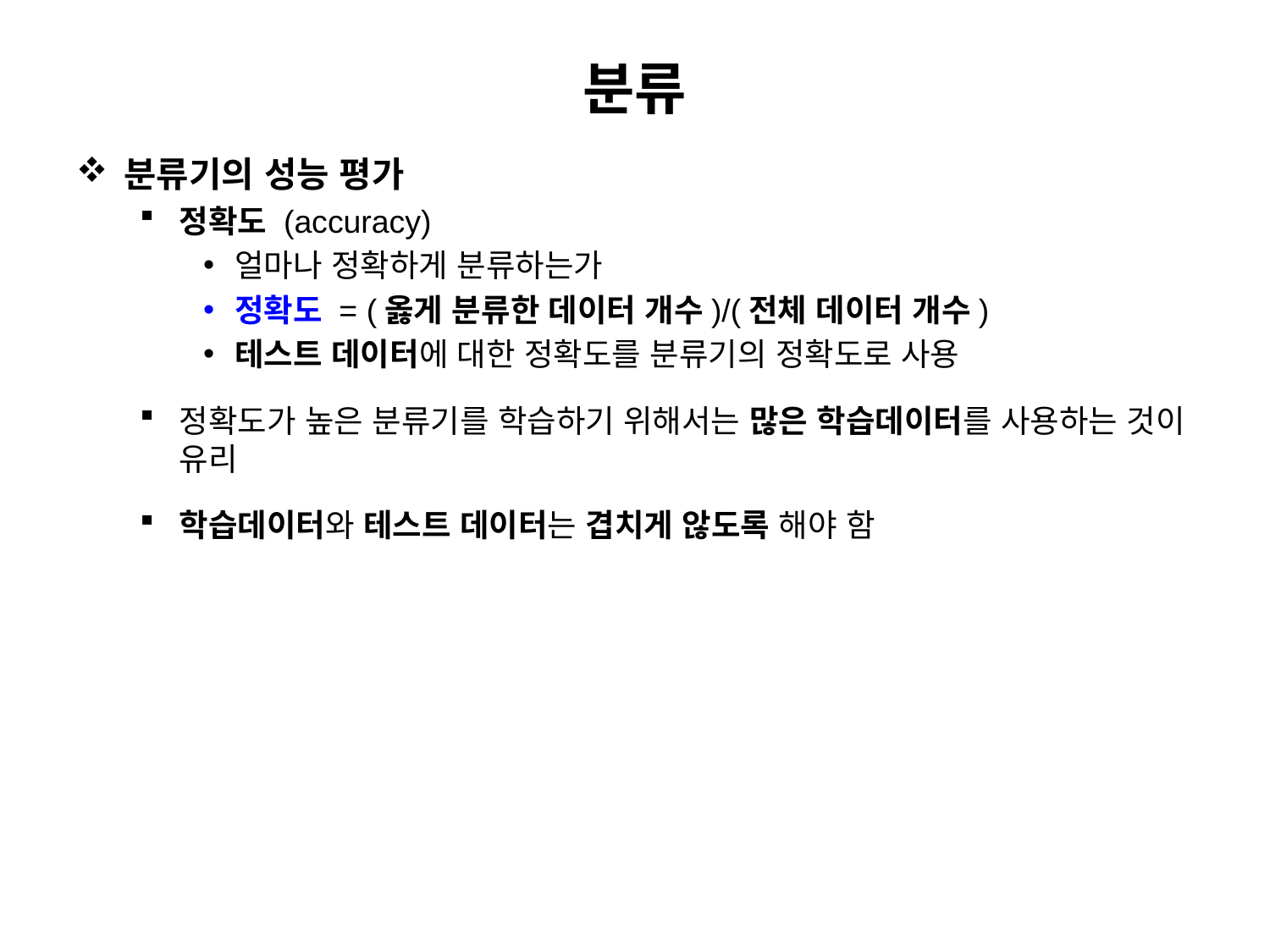

# 분류
분류기의 성능 평가
정확도 (accuracy)
얼마나 정확하게 분류하는가
정확도 = (옳게 분류한 데이터 개수)/(전체 데이터 개수)
테스트 데이터에 대한 정확도를 분류기의 정확도로 사용
정확도가 높은 분류기를 학습하기 위해서는 많은 학습데이터를 사용하는 것이 유리
학습데이터와 테스트 데이터는 겹치게 않도록 해야 함